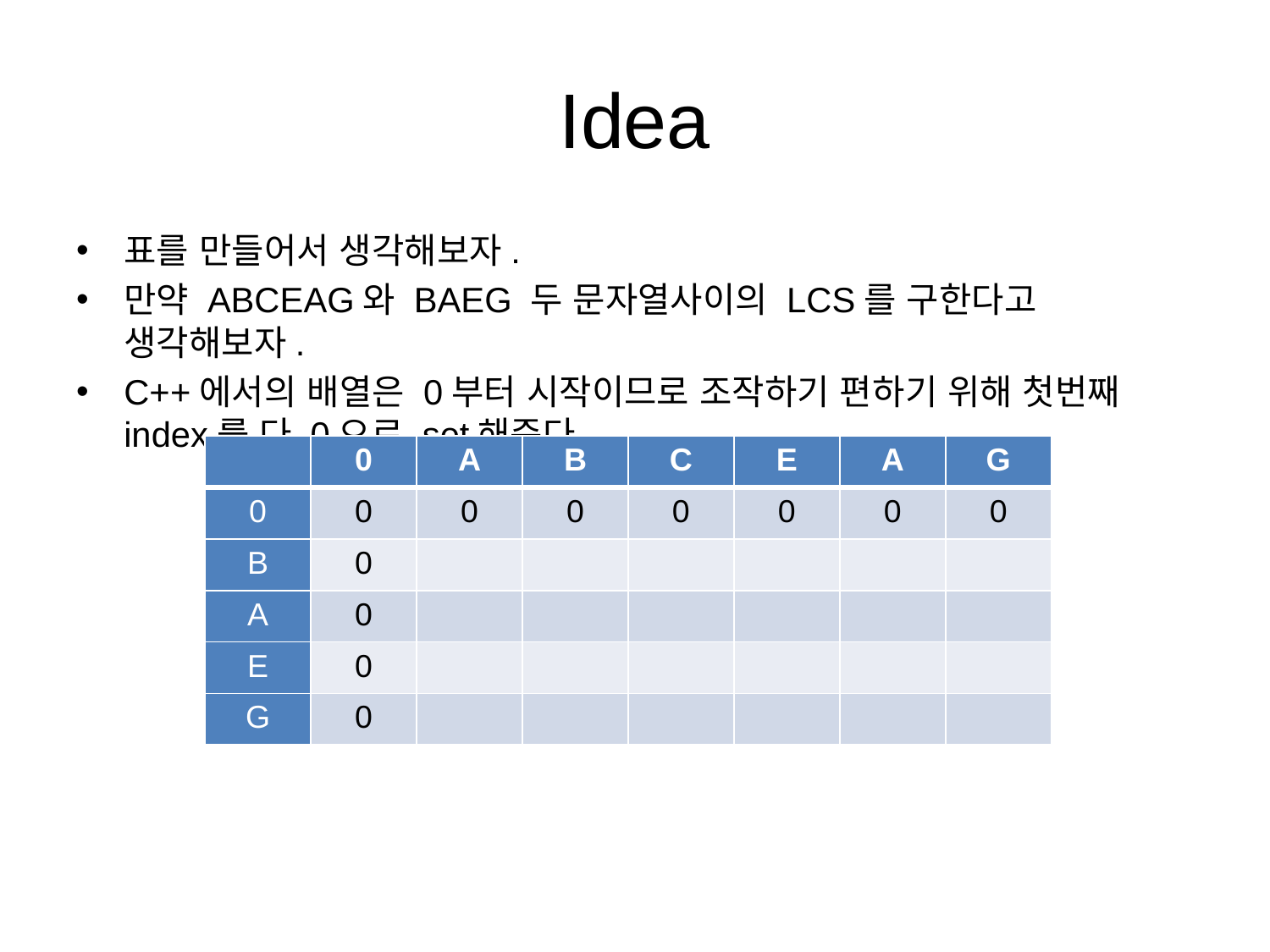

# Idea
표를 만들어서 생각해보자.
만약 ABCEAG와 BAEG 두 문자열사이의 LCS를 구한다고 생각해보자.
C++에서의 배열은 0부터 시작이므로 조작하기 편하기 위해 첫번째 index를 다 0으로 set해준다.

|  | 0 | A | B | C | E | A | G |
| --- | --- | --- | --- | --- | --- | --- | --- |
| 0 | 0 | 0 | 0 | 0 | 0 | 0 | 0 |
| B | 0 |  |  |  |  |  |  |
| A | 0 |  |  |  |  |  |  |
| E | 0 |  |  |  |  |  |  |
| G | 0 |  |  |  |  |  |  |